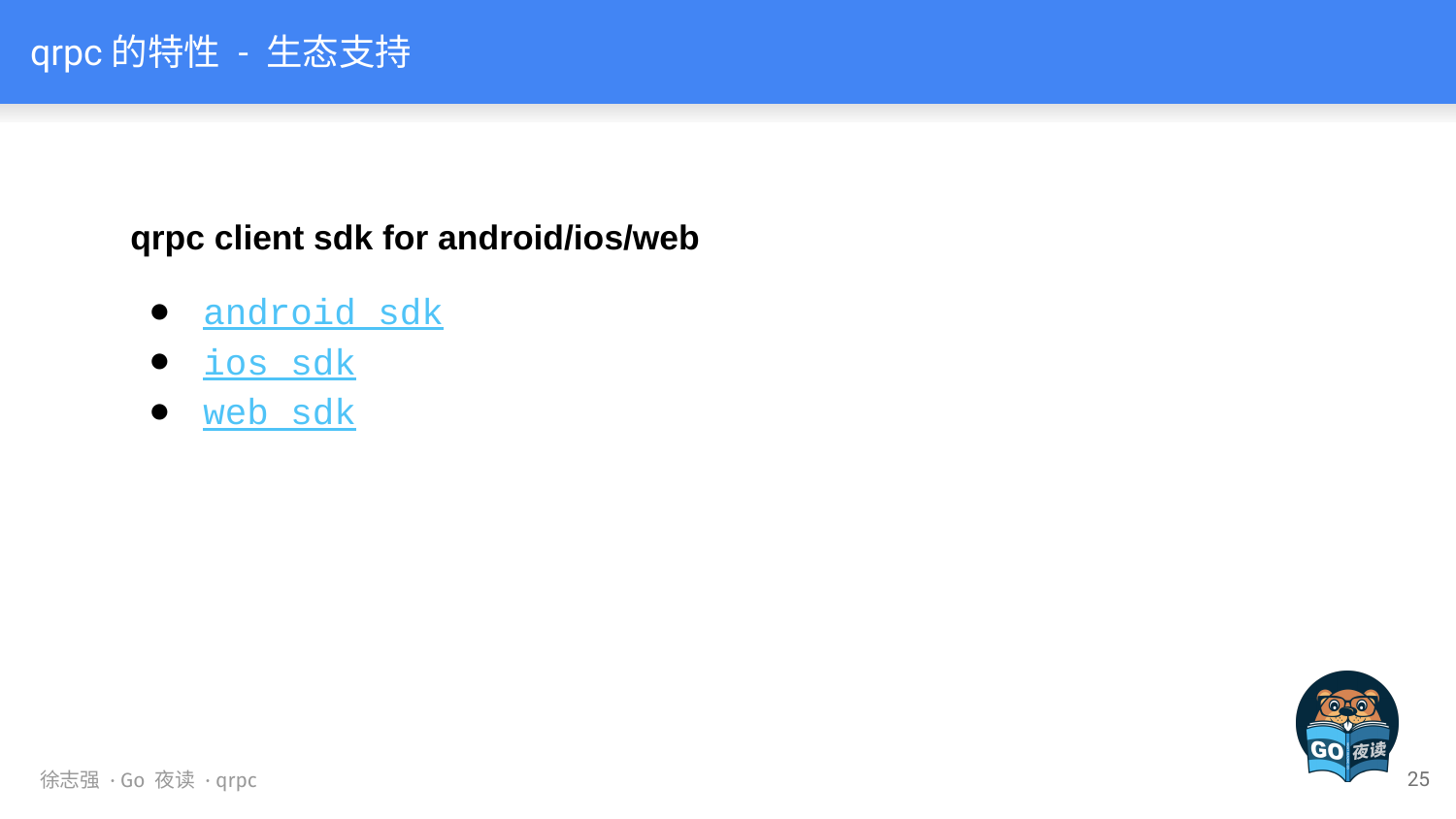

# qrpc的特性 - 生态支持
qrpc client sdk for android/ios/web
android sdk
ios sdk
web sdk

25